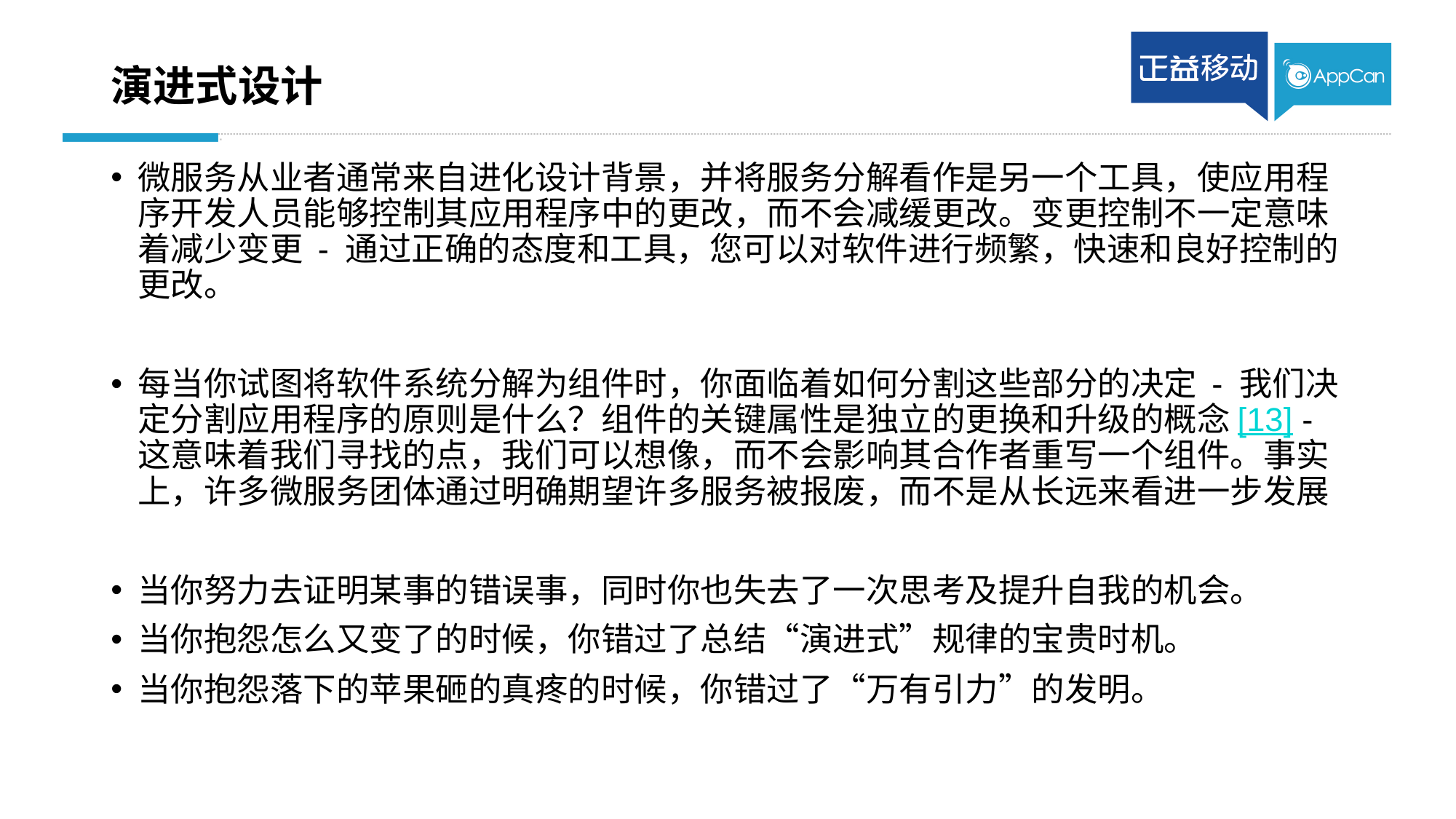

# 演进式设计
微服务从业者通常来自进化设计背景，并将服务分解看作是另一个工具，使应用程序开发人员能够控制其应用程序中的更改，而不会减缓更改。变更控制不一定意味着减少变更 - 通过正确的态度和工具，您可以对软件进行频繁，快速和良好控制的更改。

每当你试图将软件系统分解为组件时，你面临着如何分割这些部分的决定 - 我们决定分割应用程序的原则是什么？组件的关键属性是独立的更换和升级的概念[13] -这意味着我们寻找的点，我们可以想像，而不会影响其合作者重写一个组件。事实上，许多微服务团体通过明确期望许多服务被报废，而不是从长远来看进一步发展

当你努力去证明某事的错误事，同时你也失去了一次思考及提升自我的机会。
当你抱怨怎么又变了的时候，你错过了总结“演进式”规律的宝贵时机。
当你抱怨落下的苹果砸的真疼的时候，你错过了“万有引力”的发明。